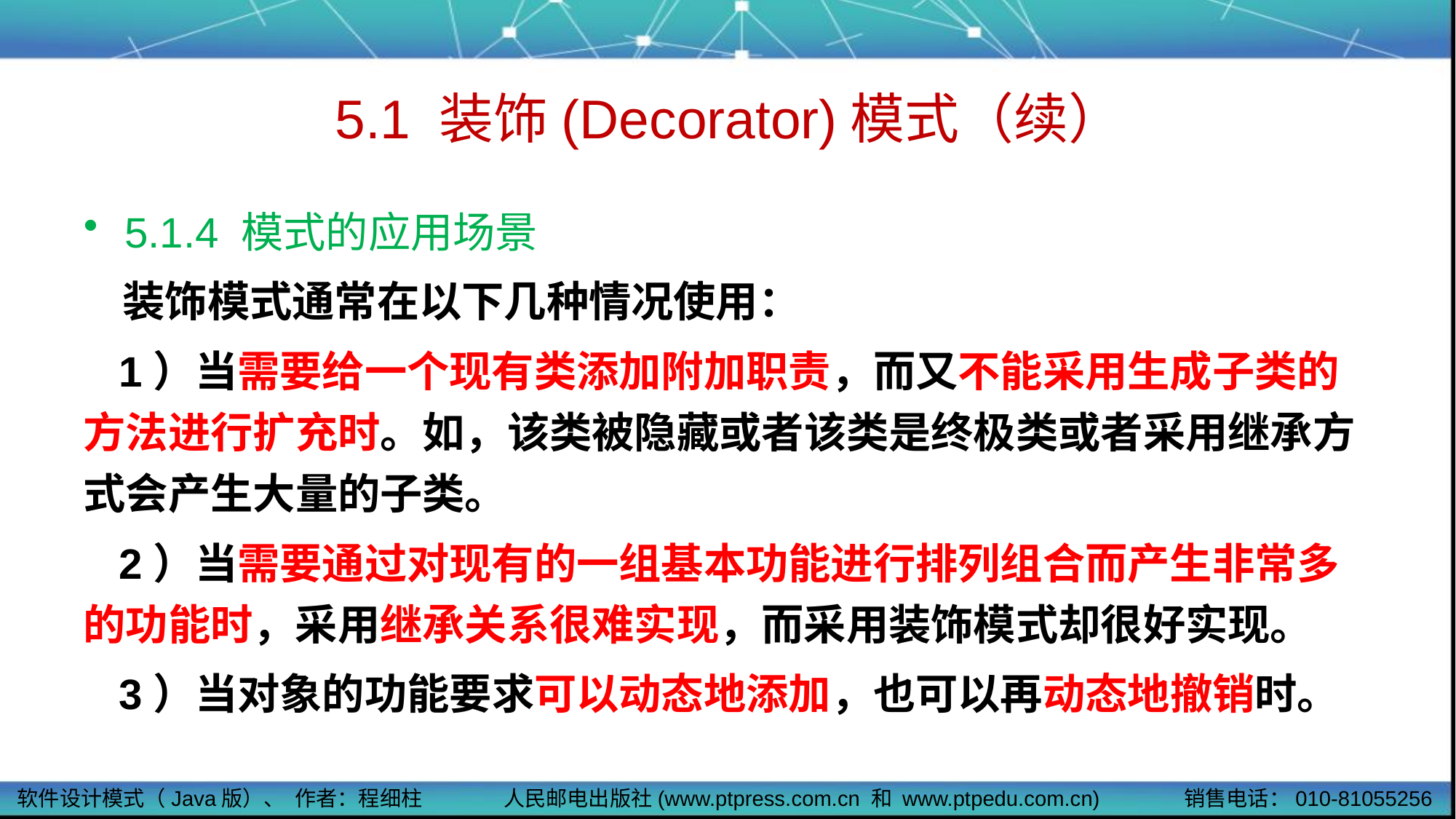

# 5.1 装饰(Decorator)模式（续）
5.1.4 模式的应用场景
   装饰模式通常在以下几种情况使用：
   1）当需要给一个现有类添加附加职责，而又不能采用生成子类的方法进行扩充时。如，该类被隐藏或者该类是终极类或者采用继承方式会产生大量的子类。
   2）当需要通过对现有的一组基本功能进行排列组合而产生非常多的功能时，采用继承关系很难实现，而采用装饰模式却很好实现。
   3）当对象的功能要求可以动态地添加，也可以再动态地撤销时。
软件设计模式（Java版）、  作者：程细柱
人民邮电出版社(www.ptpress.com.cn 和 www.ptpedu.com.cn)
销售电话：010-81055256